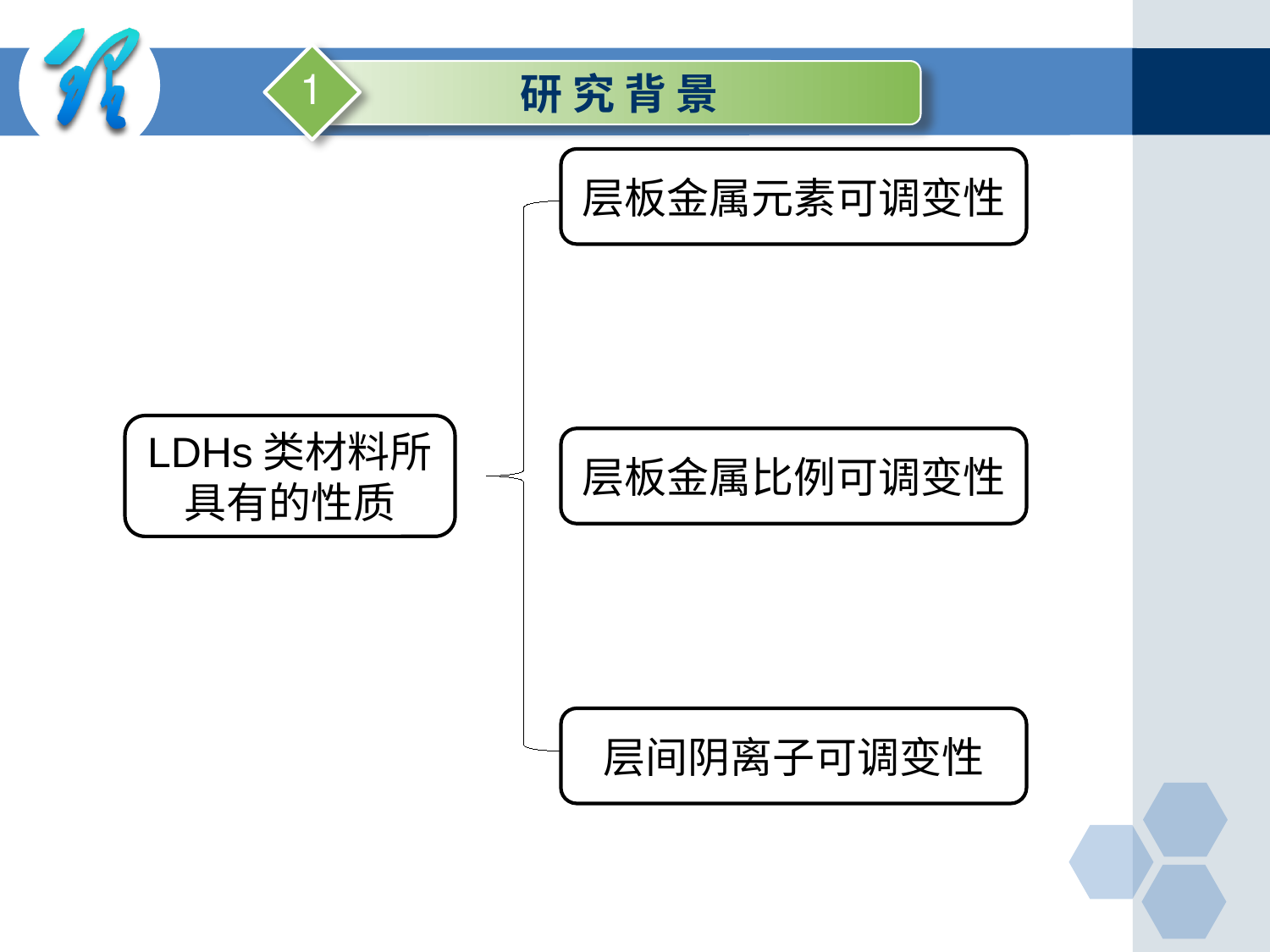

1
 研 究 背 景

层板金属元素可调变性

LDHs类材料所具有的性质

层板金属比例可调变性

层间阴离子可调变性